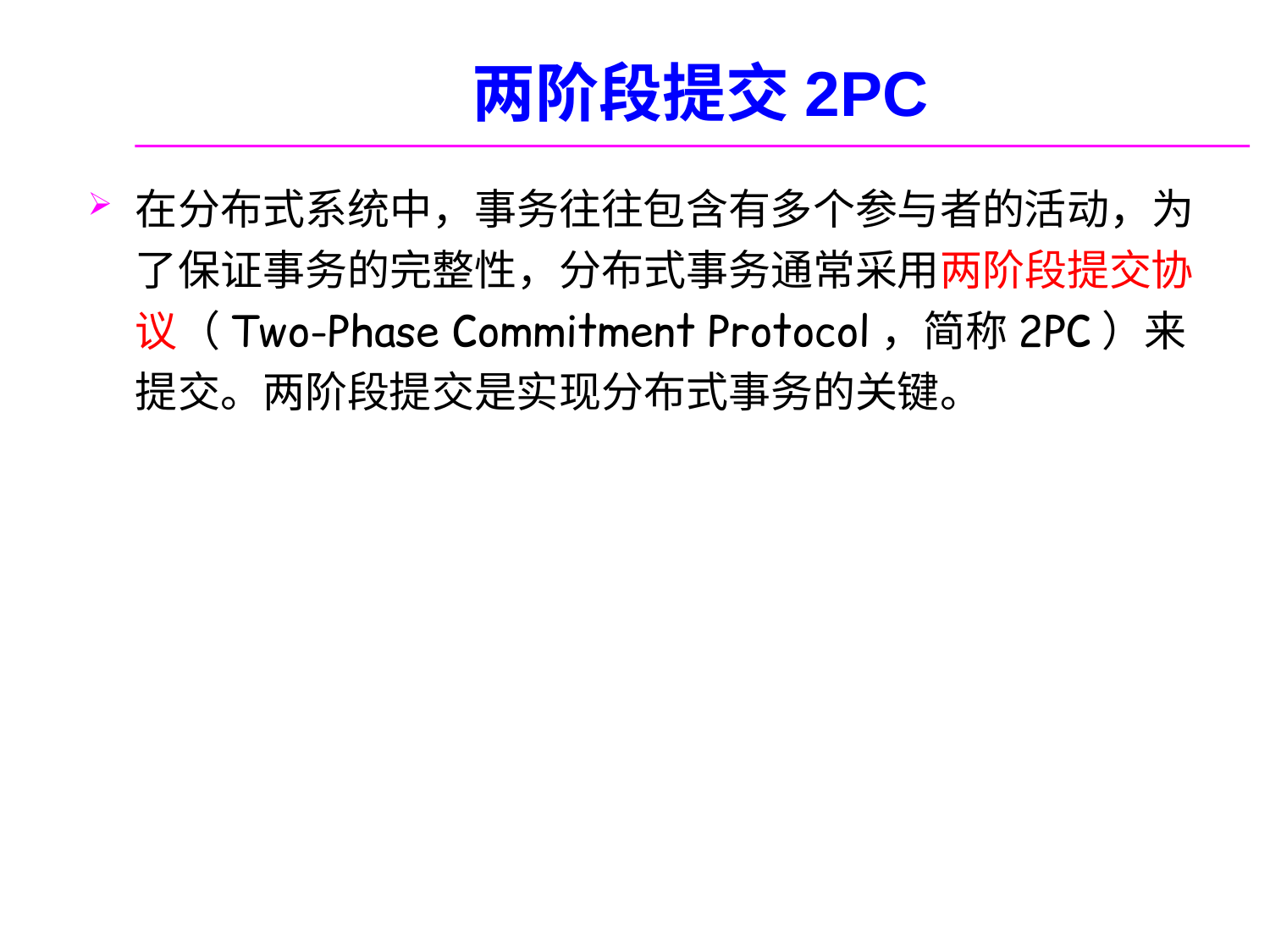

# 两阶段提交2PC
在分布式系统中，事务往往包含有多个参与者的活动，为了保证事务的完整性，分布式事务通常采用两阶段提交协议（Two-Phase Commitment Protocol，简称2PC）来提交。两阶段提交是实现分布式事务的关键。
18